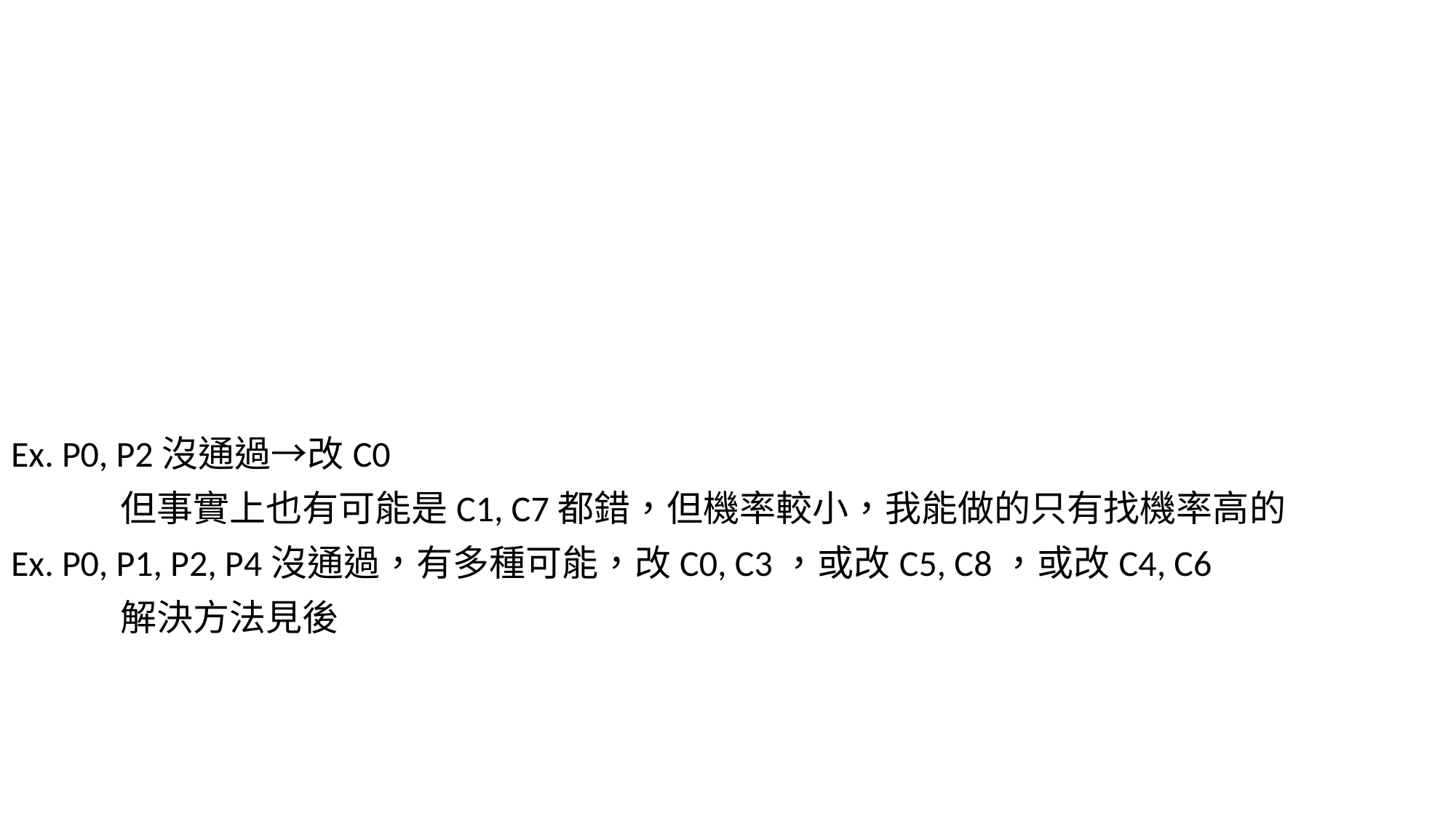

#
Ex. P0, P2沒通過→改C0
	但事實上也有可能是C1, C7都錯，但機率較小，我能做的只有找機率高的
Ex. P0, P1, P2, P4沒通過，有多種可能，改C0, C3，或改C5, C8，或改C4, C6
	解決方法見後